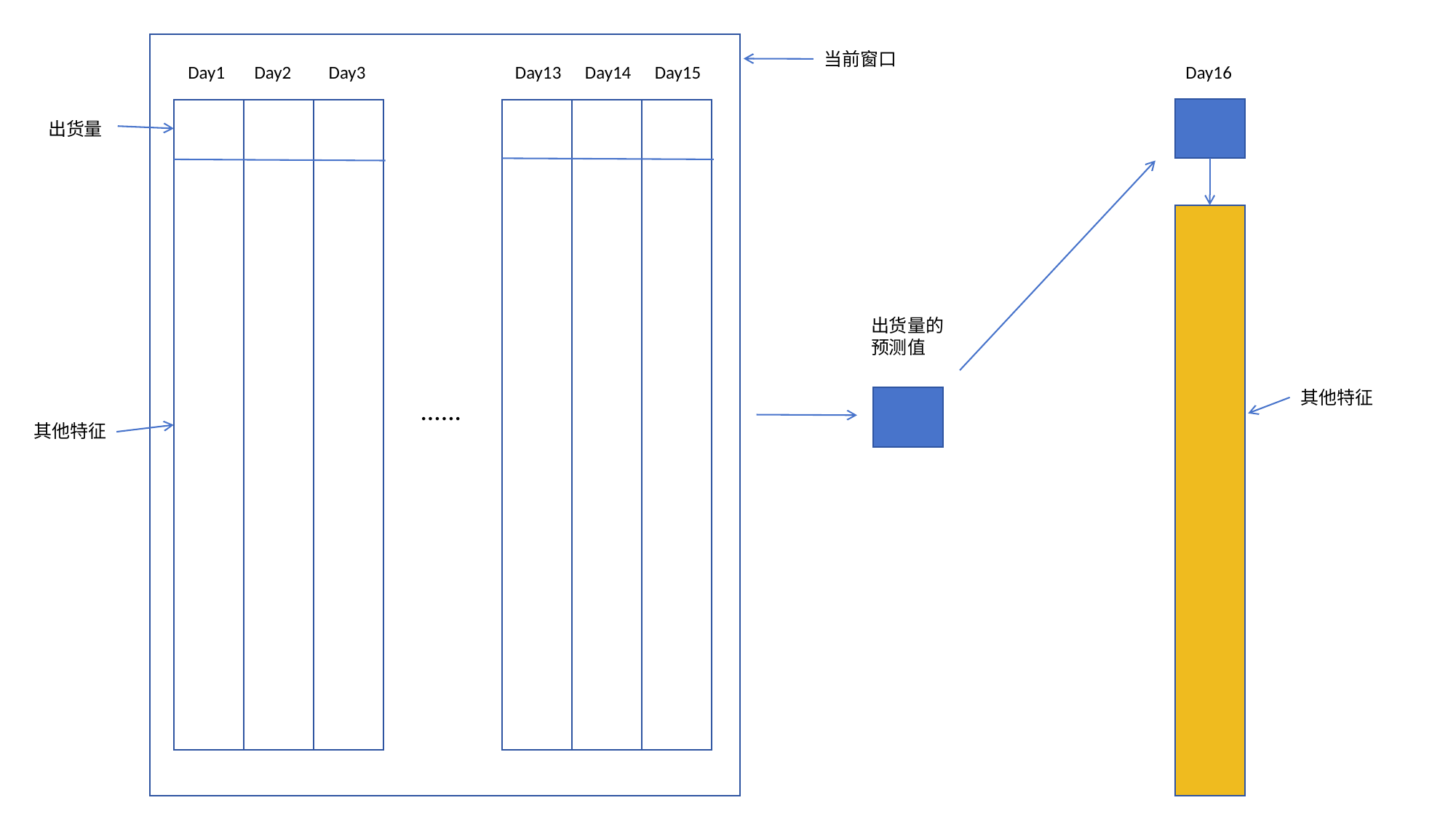

当前窗口
Day1
Day2
Day3
Day13
Day14
Day15
Day16

出货量

出货量的预测值
其他特征
......

其他特征